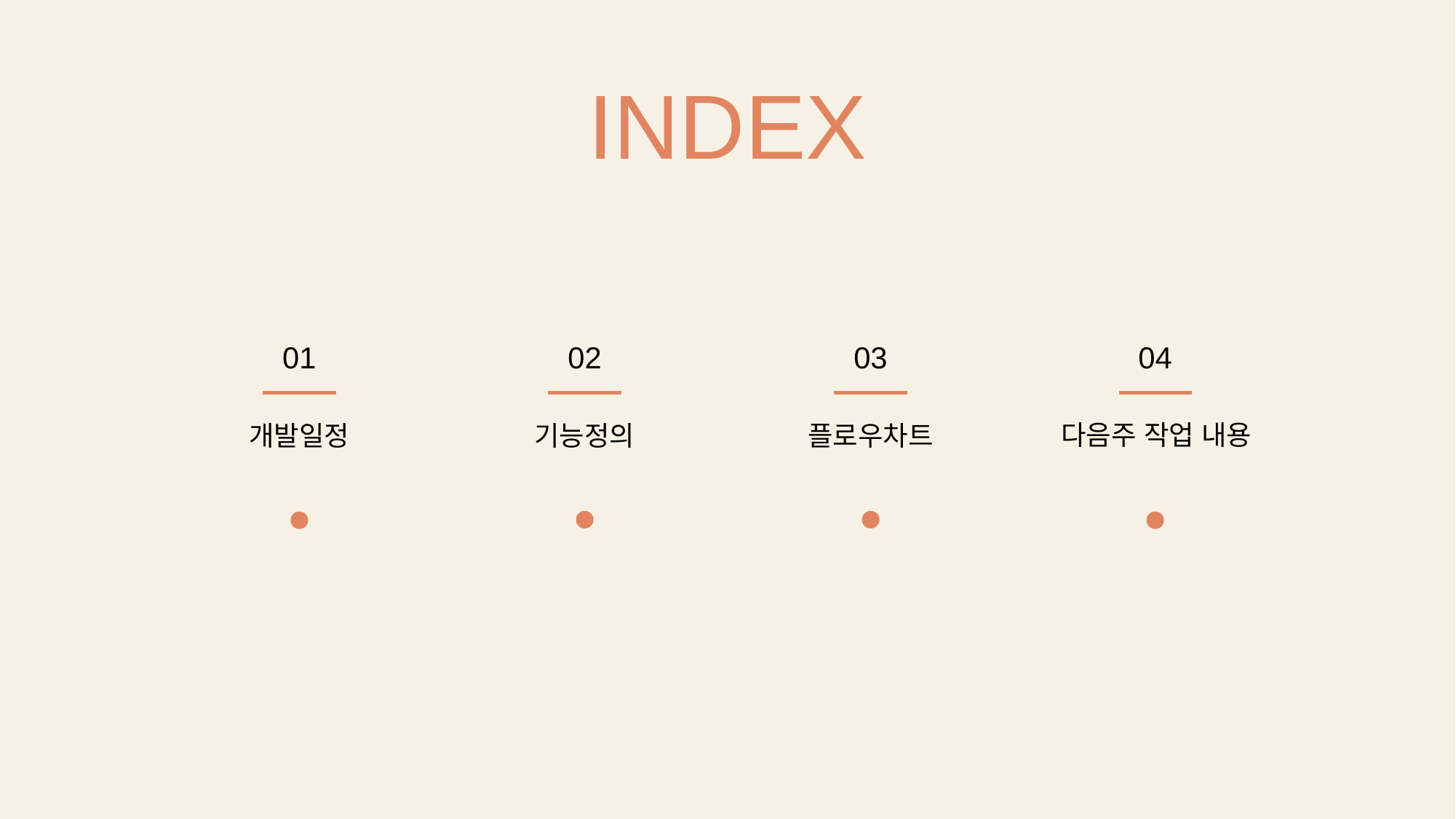

INDEX
01
개발일정

02
기능정의

03
플로우차트

04

다음주 작업 내용